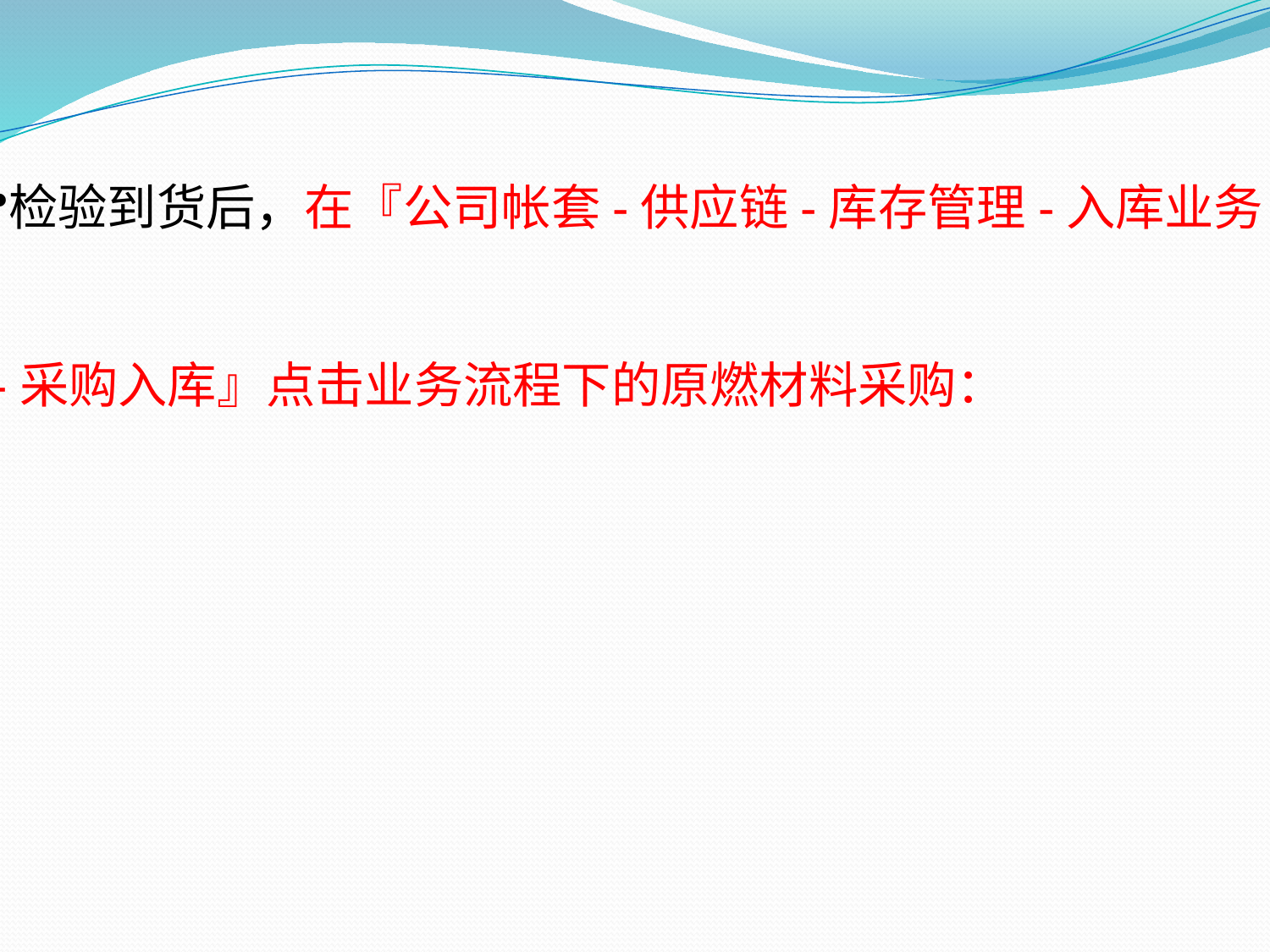

检验到货后，在『公司帐套-供应链-库存管理-入库业务

-采购入库』点击业务流程下的原燃材料采购：